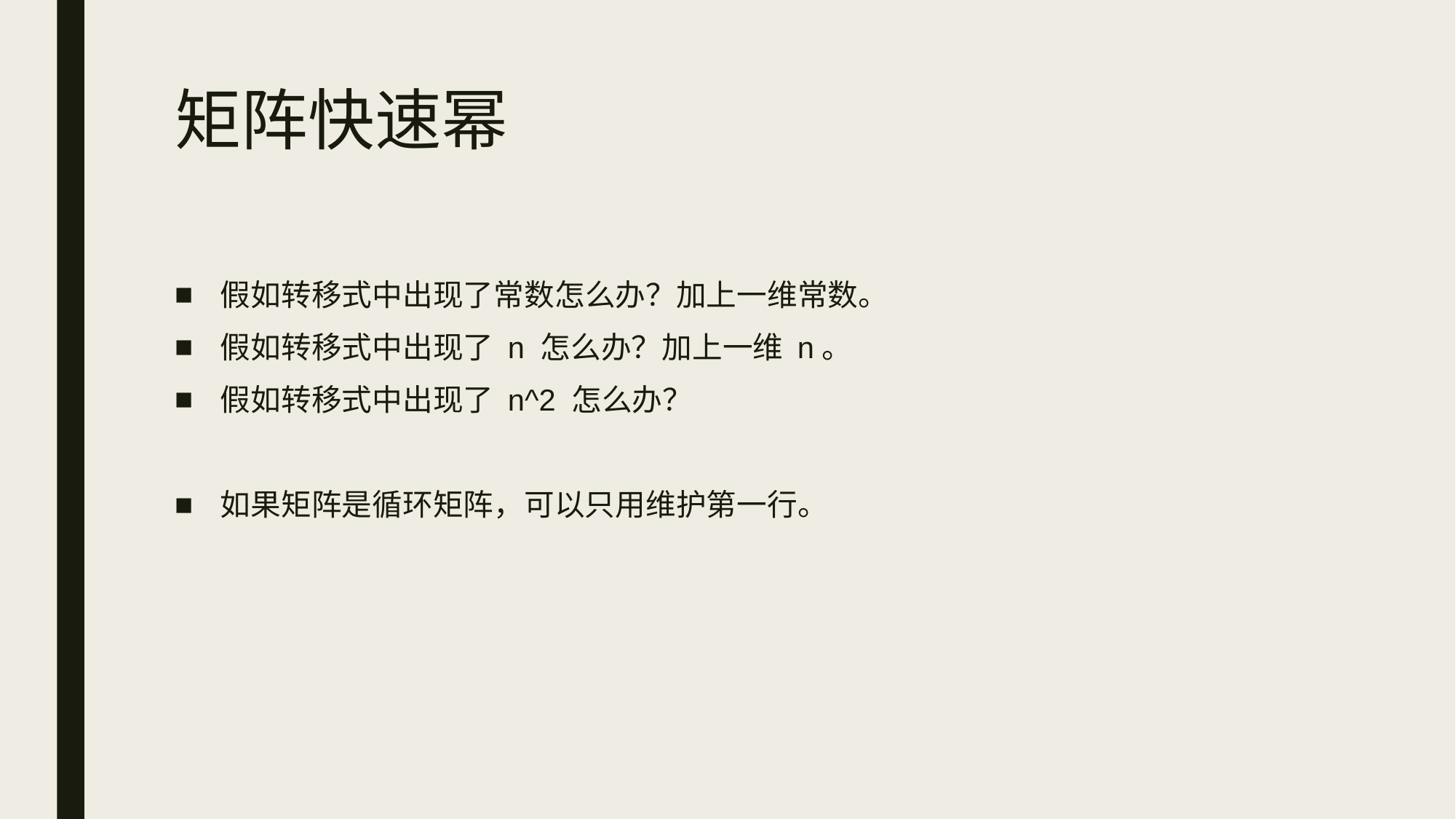

# 矩阵快速幂
假如转移式中出现了常数怎么办？加上一维常数。
假如转移式中出现了 n 怎么办？加上一维 n。
假如转移式中出现了 n^2 怎么办？

如果矩阵是循环矩阵，可以只用维护第一行。